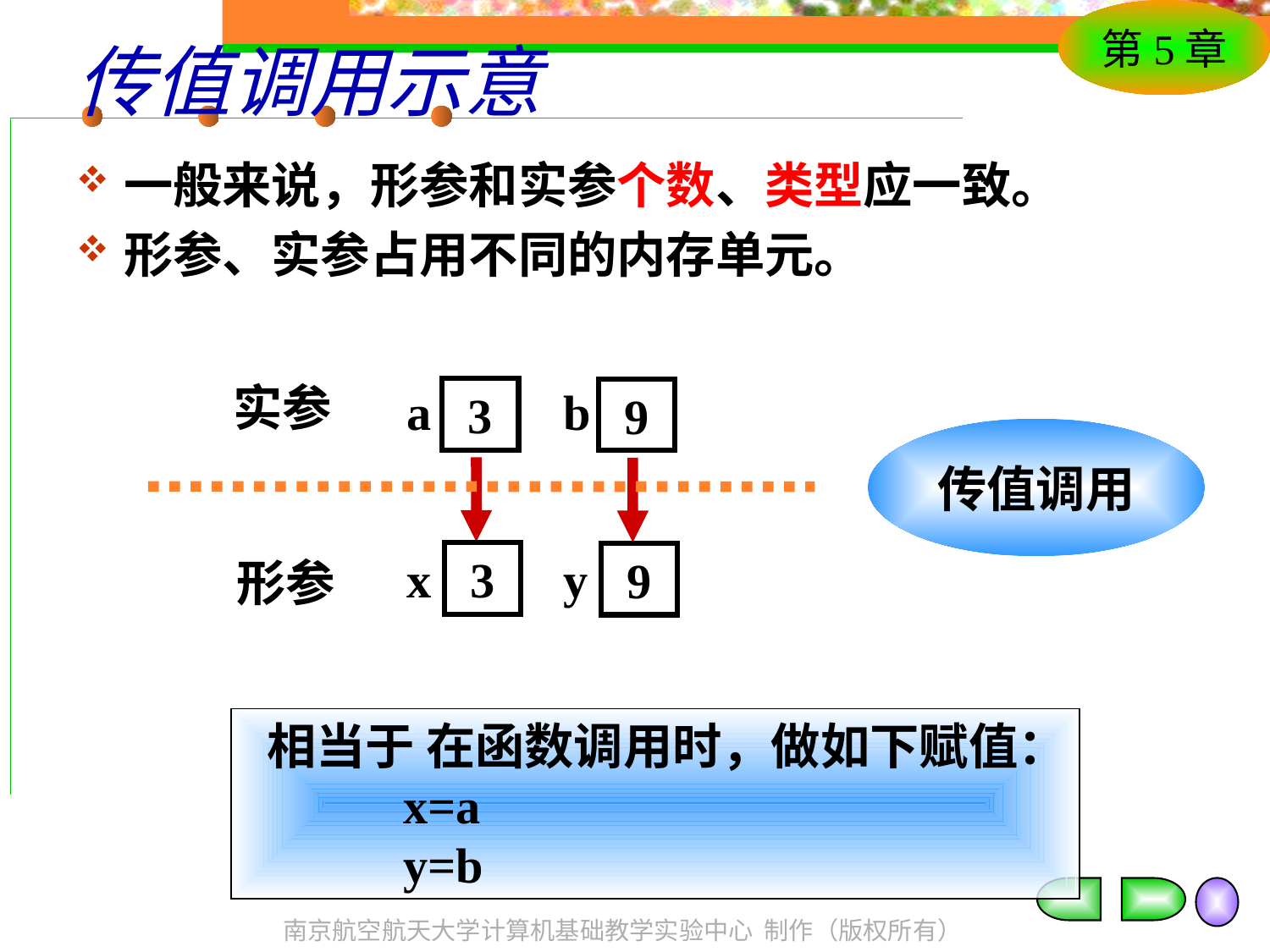

# 传值调用示意
一般来说，形参和实参个数、类型应一致。
形参、实参占用不同的内存单元。
实参
a
3
b
9
传值调用

x
3
y
9
形参
 相当于 在函数调用时，做如下赋值：
             x=a
             y=b